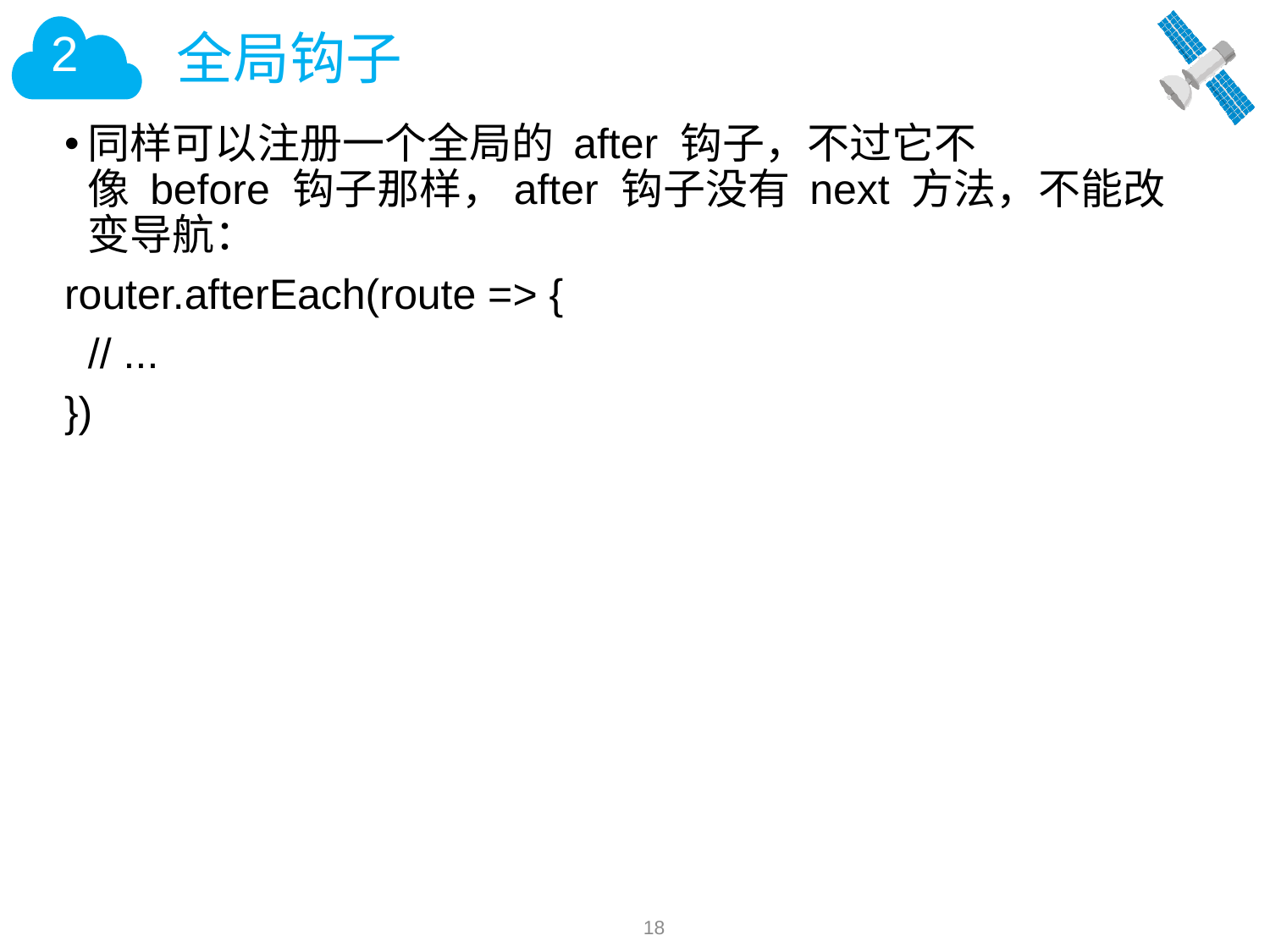

# 全局钩子
同样可以注册一个全局的 after 钩子，不过它不像 before 钩子那样，after 钩子没有 next 方法，不能改变导航：
router.afterEach(route => {
  // ...
})
18